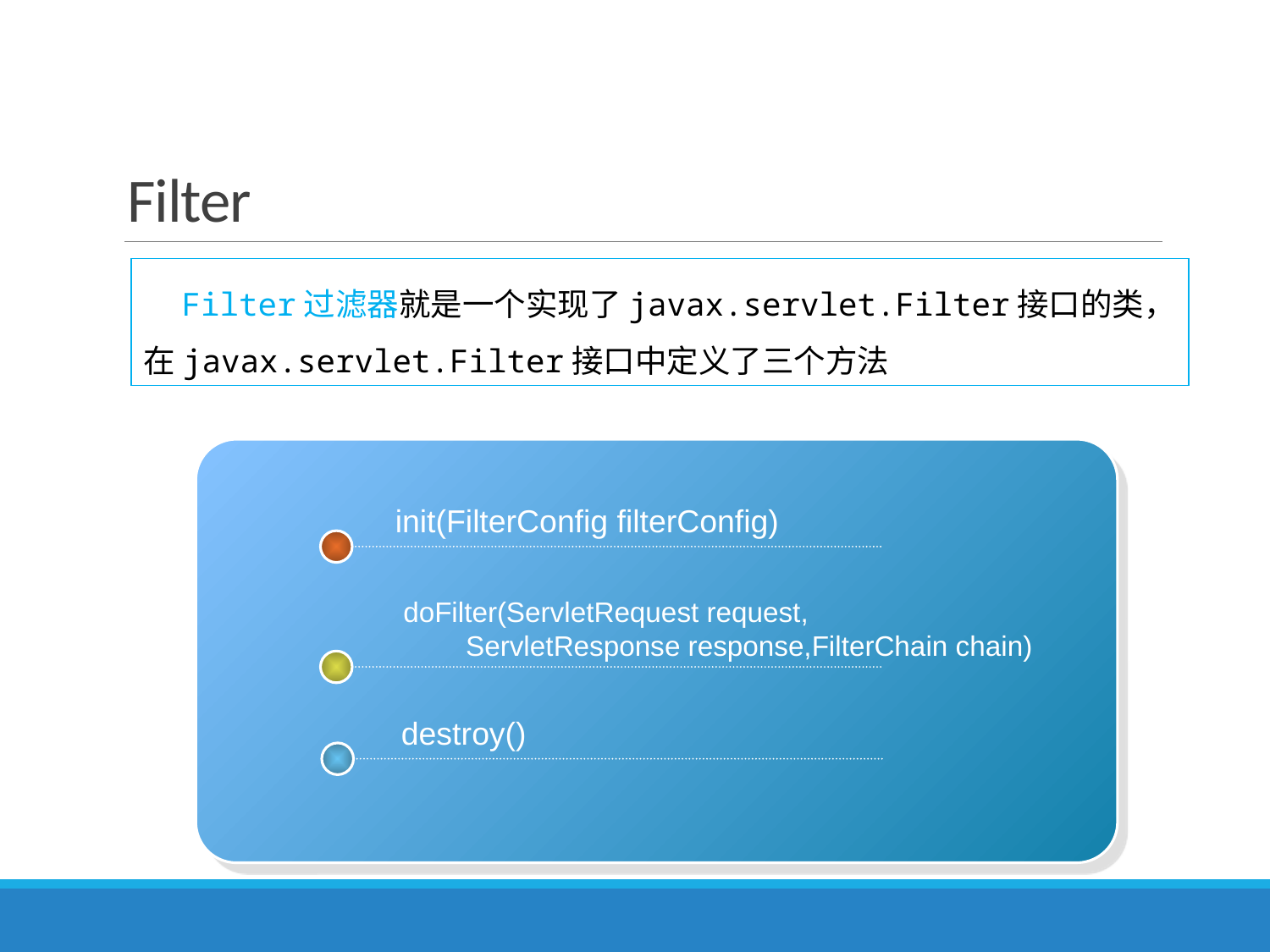

# Filter
  Filter过滤器就是一个实现了javax.servlet.Filter接口的类，
在javax.servlet.Filter接口中定义了三个方法

init(FilterConfig filterConfig)

doFilter(ServletRequest request,
        ServletResponse response,FilterChain chain)

destroy()